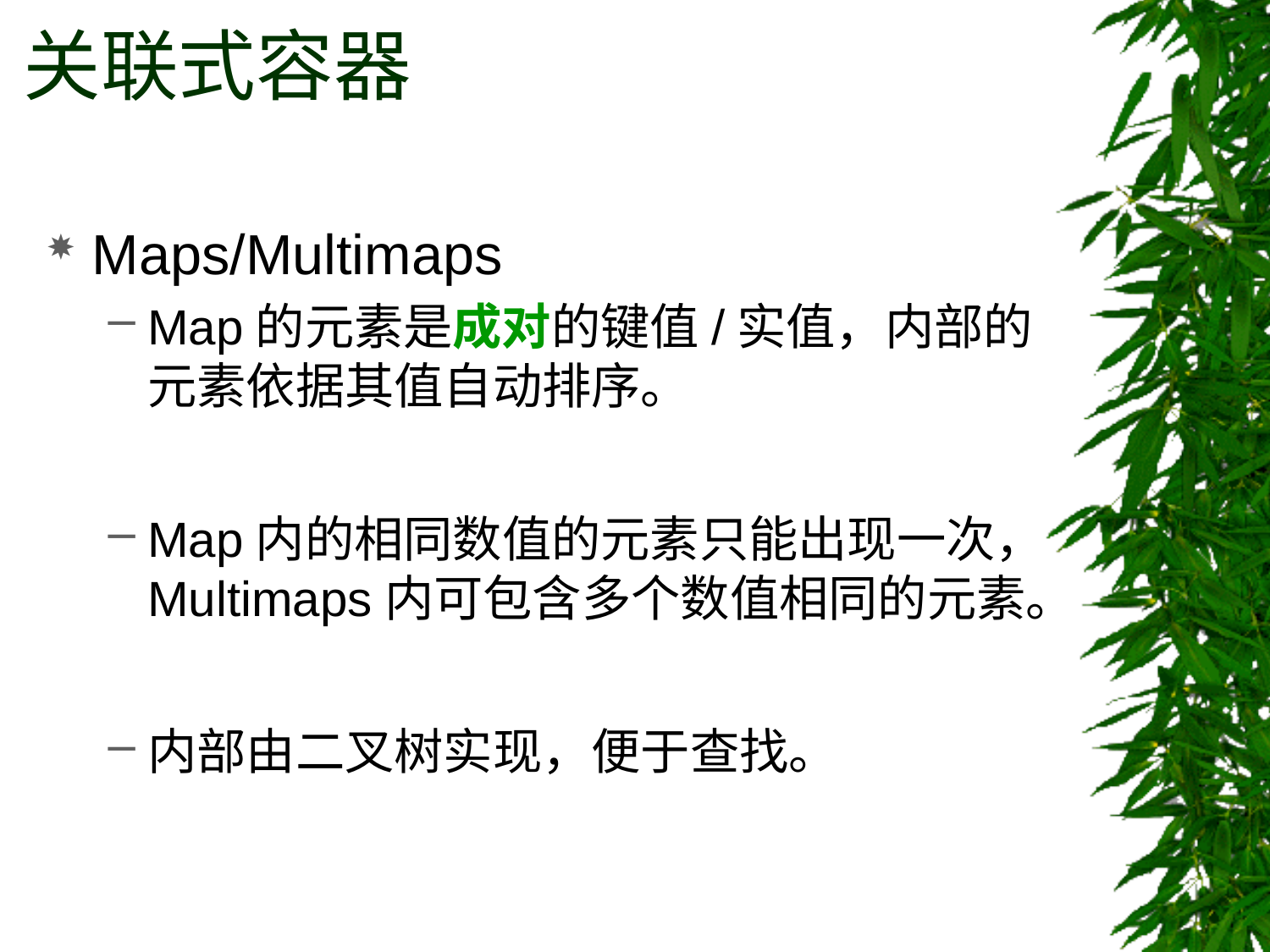

# 关联式容器
Maps/Multimaps
Map的元素是成对的键值/实值，内部的元素依据其值自动排序。

Map内的相同数值的元素只能出现一次，Multimaps内可包含多个数值相同的元素。

内部由二叉树实现，便于查找。